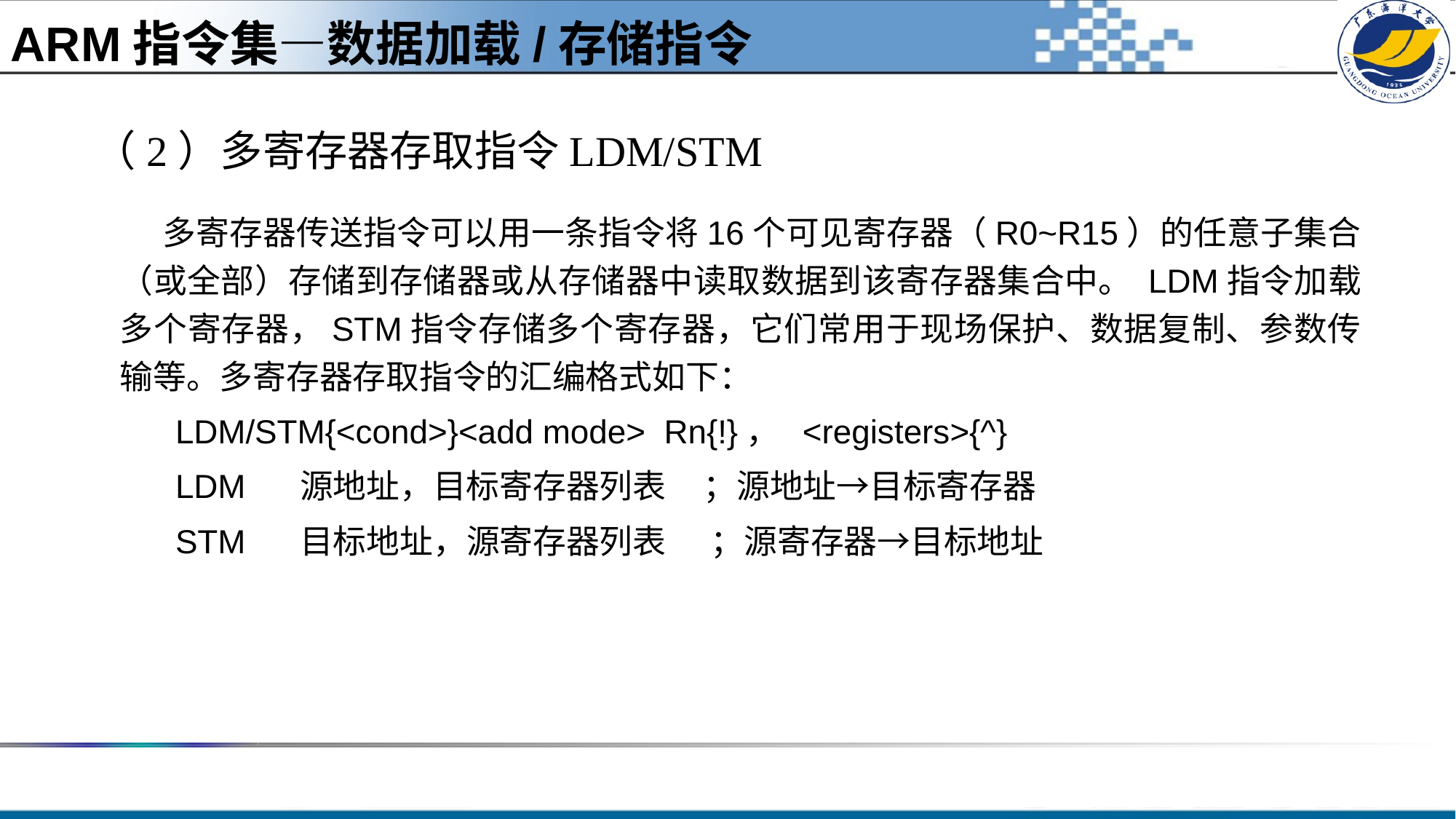

ARM指令集—数据加载/存储指令
（2）多寄存器存取指令LDM/STM
     多寄存器传送指令可以用一条指令将16个可见寄存器（R0~R15）的任意子集合（或全部）存储到存储器或从存储器中读取数据到该寄存器集合中。 LDM指令加载多个寄存器，STM指令存储多个寄存器，它们常用于现场保护、数据复制、参数传输等。多寄存器存取指令的汇编格式如下：
      LDM/STM{<cond>}<add mode>  Rn{!}，  <registers>{^}
      LDM     源地址，目标寄存器列表     ；源地址→目标寄存器
      STM     目标地址，源寄存器列表      ；源寄存器→目标地址
73